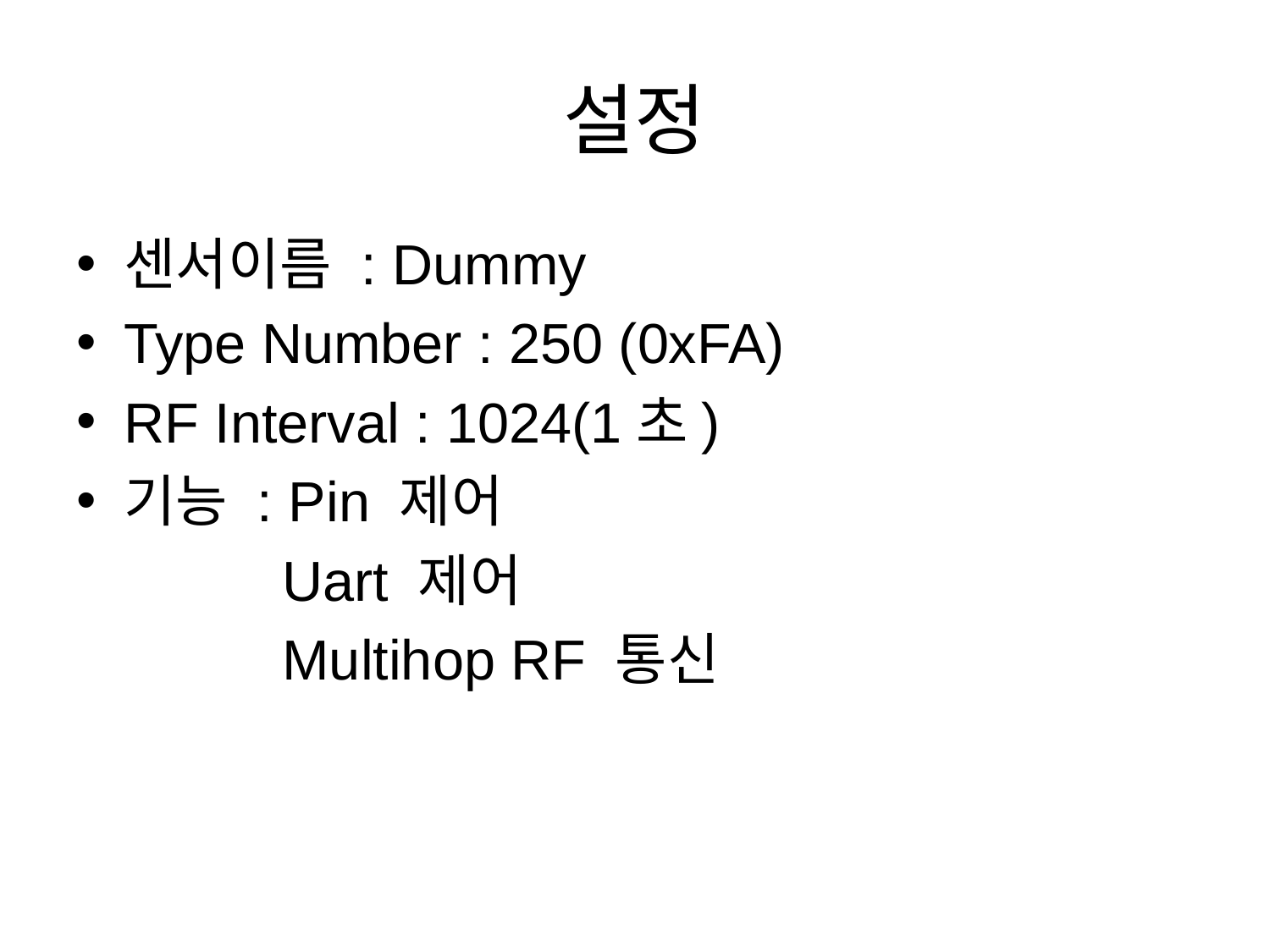

# 설정
센서이름 : Dummy
Type Number : 250 (0xFA)
RF Interval : 1024(1초)
기능 : Pin 제어
 Uart 제어
 Multihop RF 통신